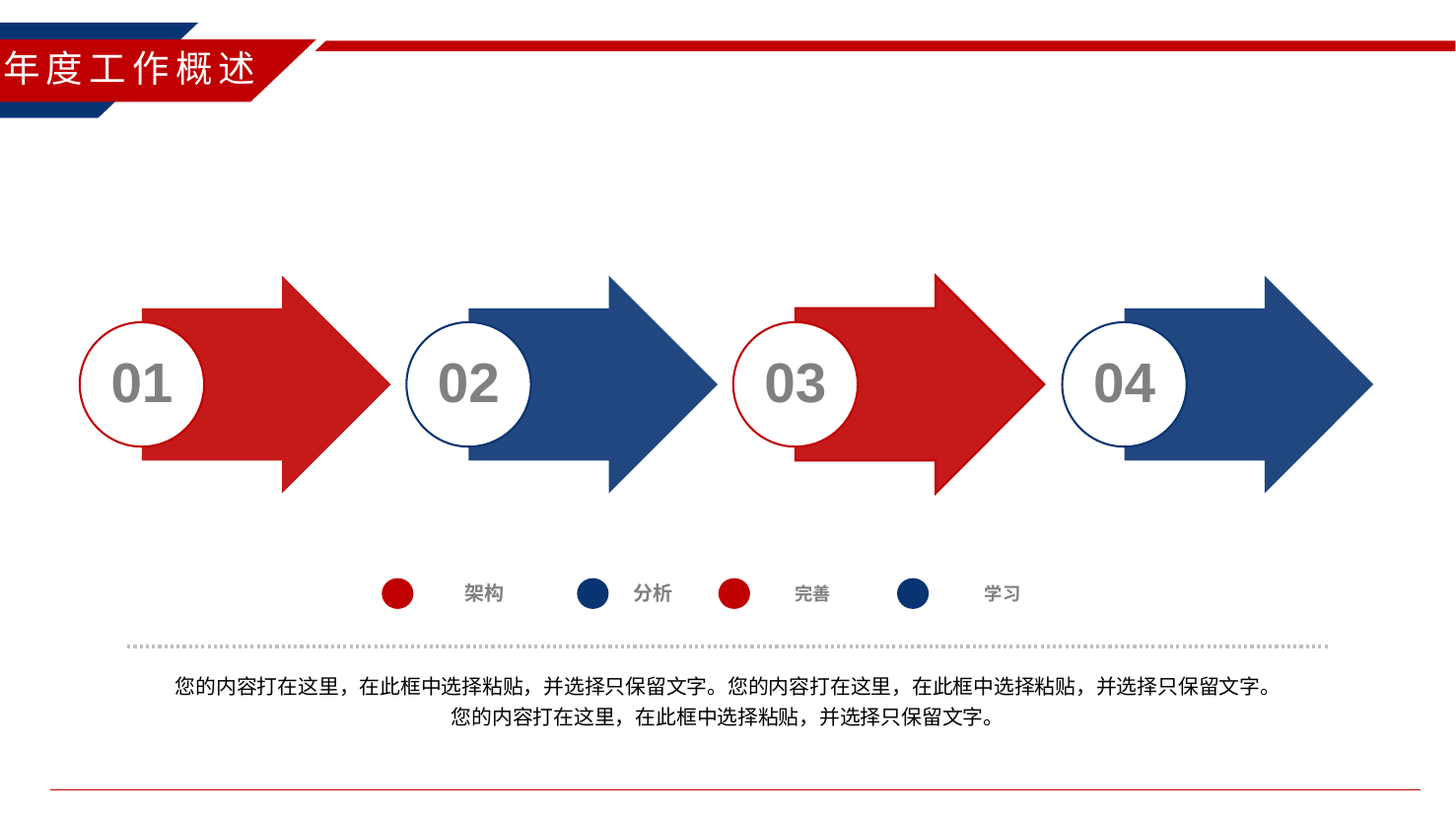

年度工作概述

01

02

03

04

架构

分析

完善

学习
您的内容打在这里，在此框中选择粘贴，并选择只保留文字。您的内容打在这里，在此框中选择粘贴，并选择只保留文字。
您的内容打在这里，在此框中选择粘贴，并选择只保留文字。